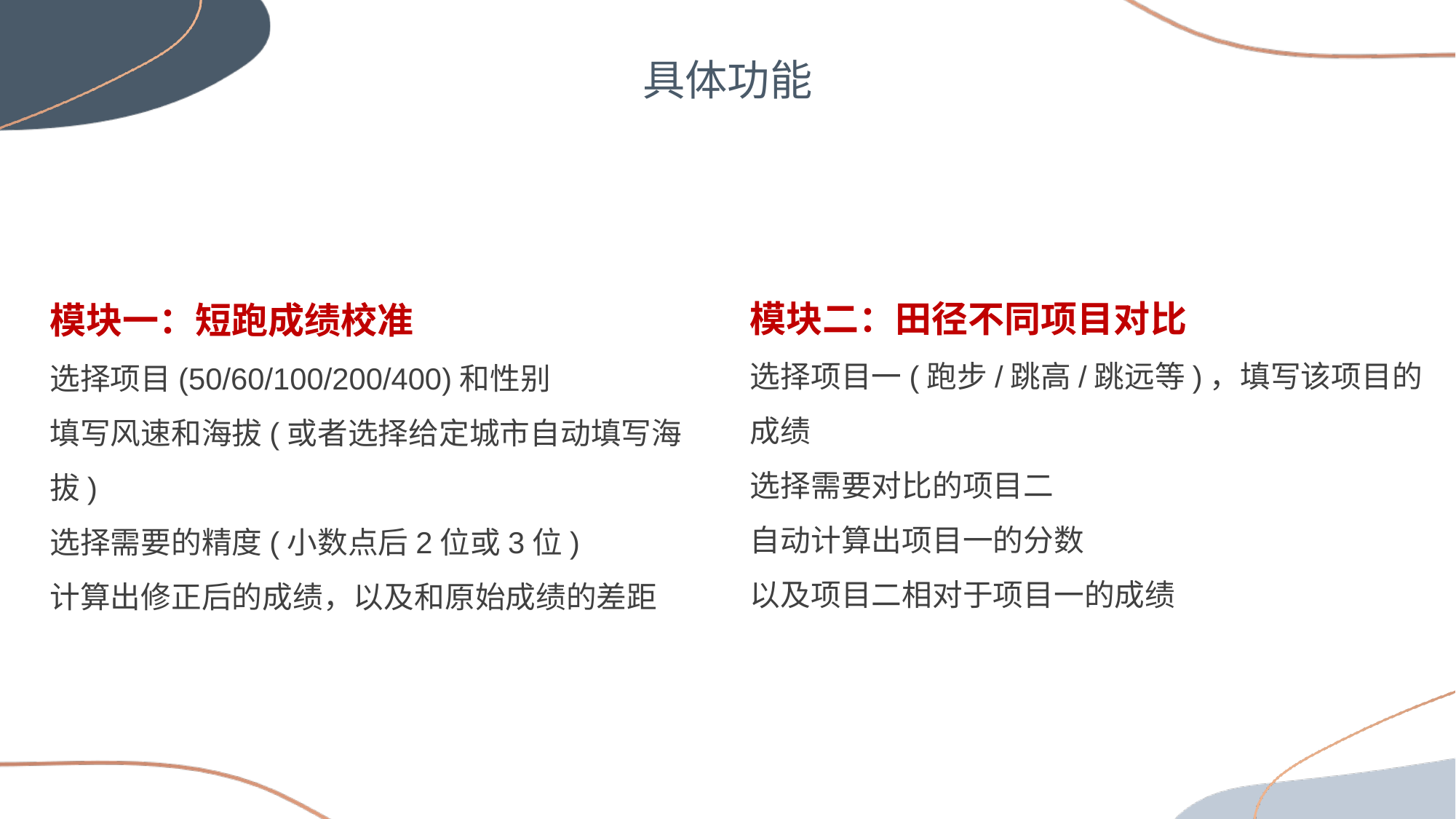

具体功能
模块二：田径不同项目对比
选择项目一(跑步/跳高/跳远等)，填写该项目的成绩
选择需要对比的项目二
自动计算出项目一的分数
以及项目二相对于项目一的成绩
模块一：短跑成绩校准
选择项目(50/60/100/200/400)和性别
填写风速和海拔(或者选择给定城市自动填写海拔)
选择需要的精度(小数点后2位或3位)
计算出修正后的成绩，以及和原始成绩的差距